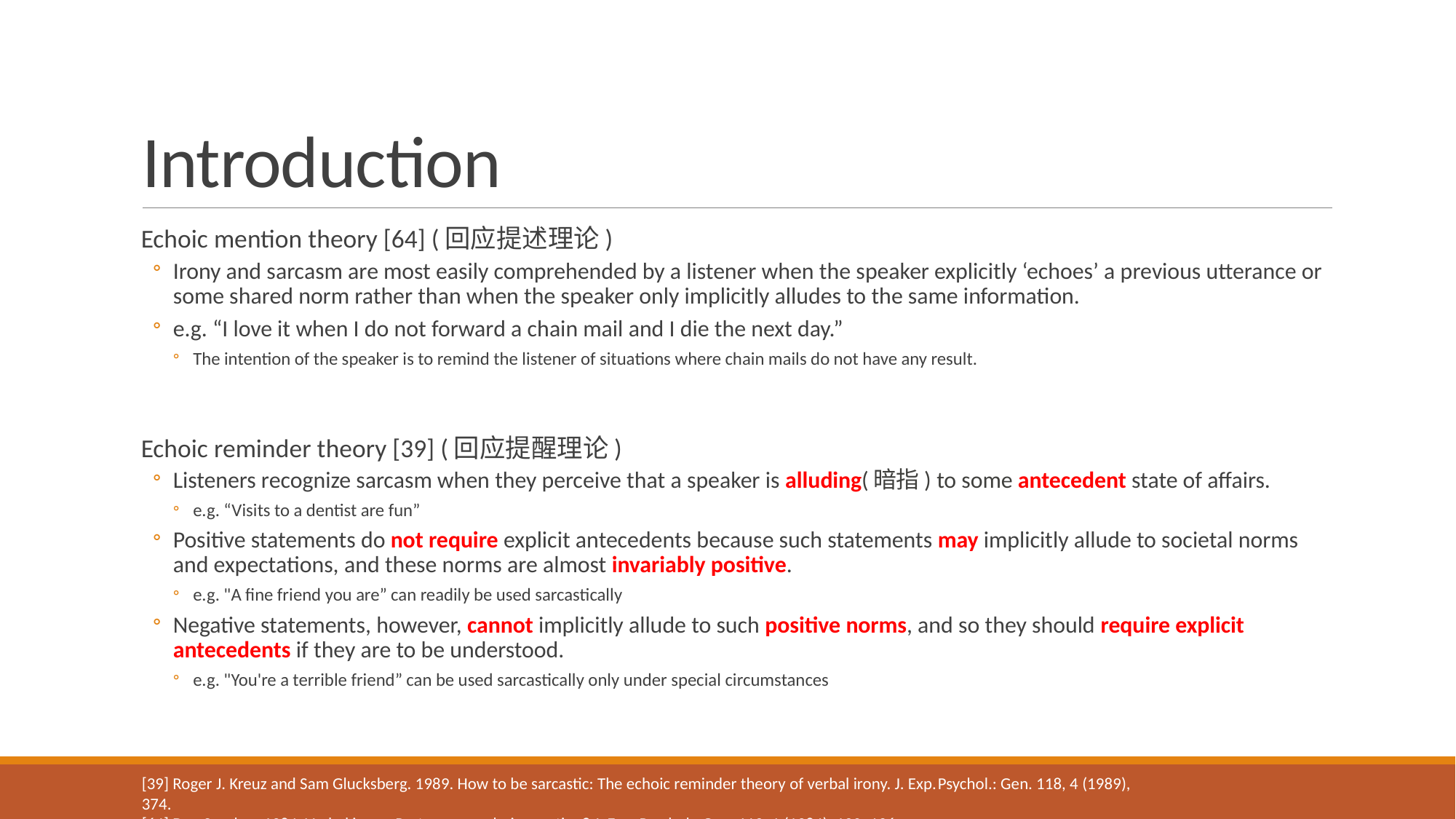

# Introduction
Echoic mention theory [64] (回应提述理论)
Irony and sarcasm are most easily comprehended by a listener when the speaker explicitly ‘echoes’ a previous utterance or some shared norm rather than when the speaker only implicitly alludes to the same information.
e.g. “I love it when I do not forward a chain mail and I die the next day.”
The intention of the speaker is to remind the listener of situations where chain mails do not have any result.

Echoic reminder theory [39] (回应提醒理论)
Listeners recognize sarcasm when they perceive that a speaker is alluding(暗指) to some antecedent state of affairs.
e.g. “Visits to a dentist are fun”
Positive statements do not require explicit antecedents because such statements may implicitly allude to societal norms and expectations, and these norms are almost invariably positive.
e.g. "A fine friend you are” can readily be used sarcastically
Negative statements, however, cannot implicitly allude to such positive norms, and so they should require explicit antecedents if they are to be understood.
e.g. "You're a terrible friend” can be used sarcastically only under special circumstances
[39] Roger J. Kreuz and Sam Glucksberg. 1989. How to be sarcastic: The echoic reminder theory of verbal irony. J. Exp.Psychol.: Gen. 118, 4 (1989), 374.
[64] Dan Sperber. 1984. Verbal irony: Pretense or echoic mention? J. Exp. Psychol.: Gen. 113, 1 (1984), 130–136.